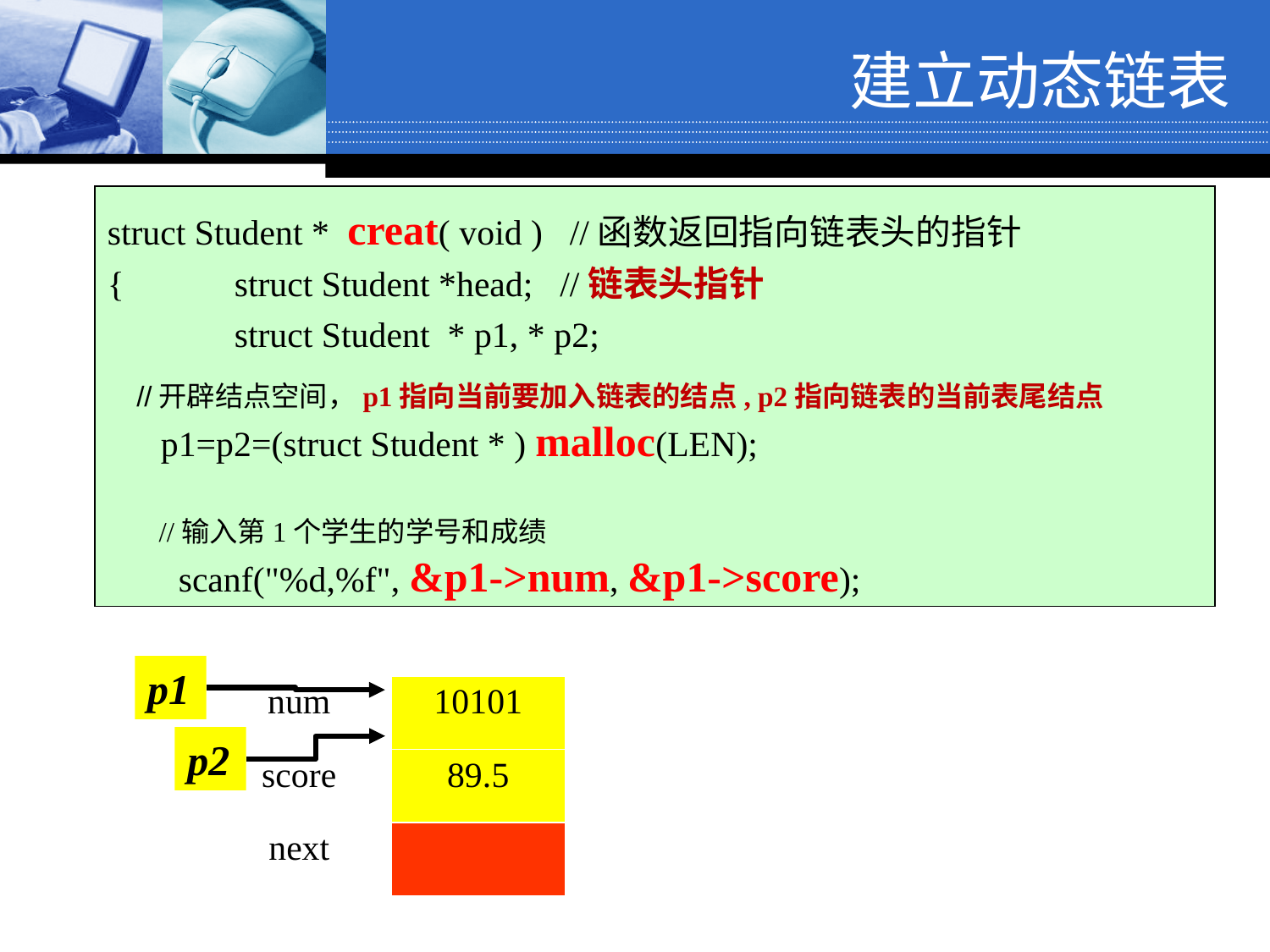

# 建立动态链表
struct Student *  creat( void )   //函数返回指向链表头的指针
{	struct Student *head;   //链表头指针
	struct Student  * p1, * p2;

   //开辟结点空间，p1指向当前要加入链表的结点, p2指向链表的当前表尾结点
      p1=p2=(struct Student * ) malloc(LEN);

      //输入第1个学生的学号和成绩
        scanf("%d,%f", &p1->num, &p1->score);
p1
| num | 10101 |
| --- | --- |
| score | 89.5 |
| next |  |
p2